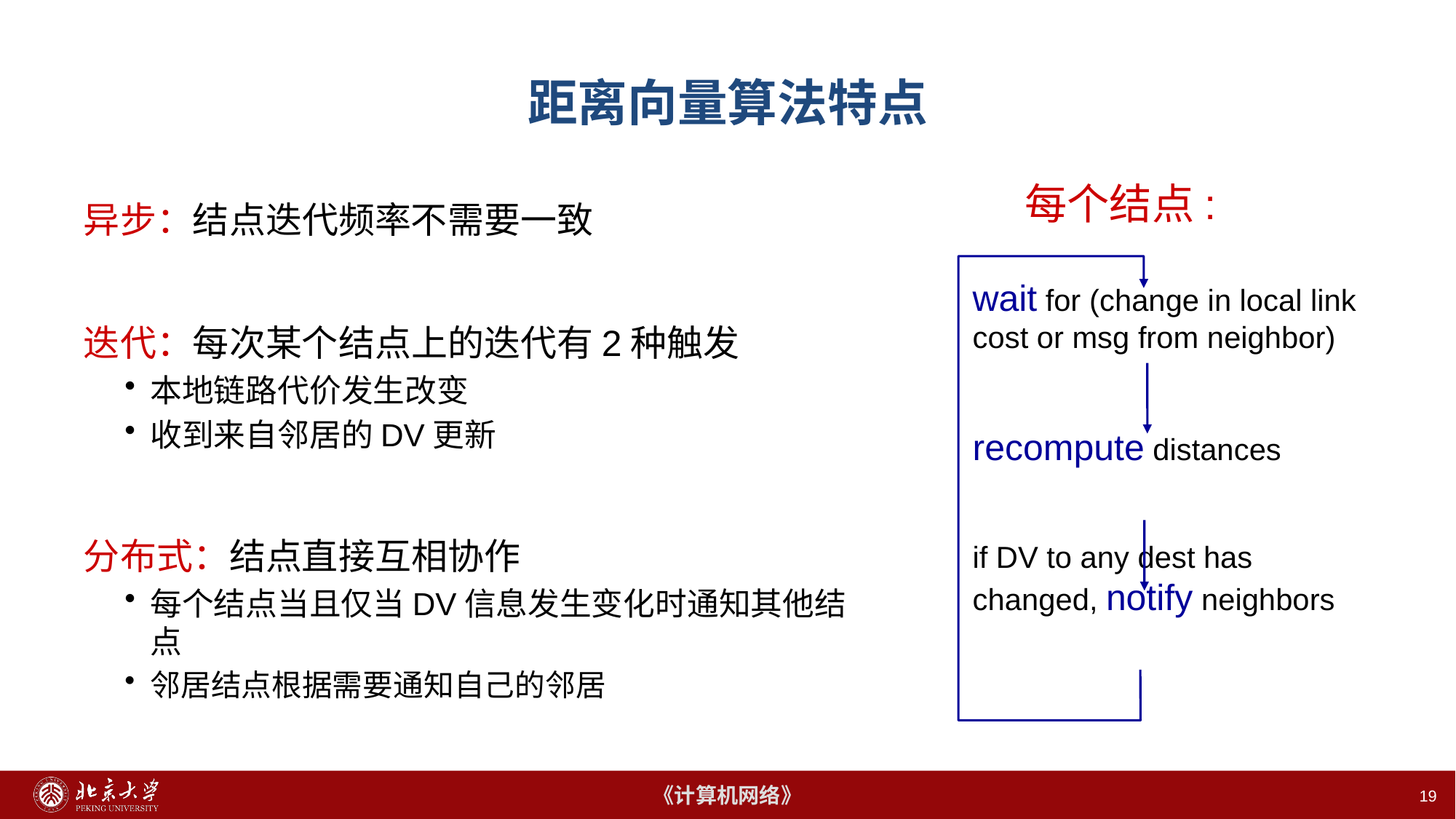

# 距离向量算法特点
每个结点:
异步：结点迭代频率不需要一致

迭代：每次某个结点上的迭代有2种触发
本地链路代价发生改变
收到来自邻居的DV更新

分布式：结点直接互相协作
每个结点当且仅当DV信息发生变化时通知其他结点
邻居结点根据需要通知自己的邻居

wait for (change in local link cost or msg from neighbor)

recompute distances

if DV to any dest has changed, notify neighbors

19